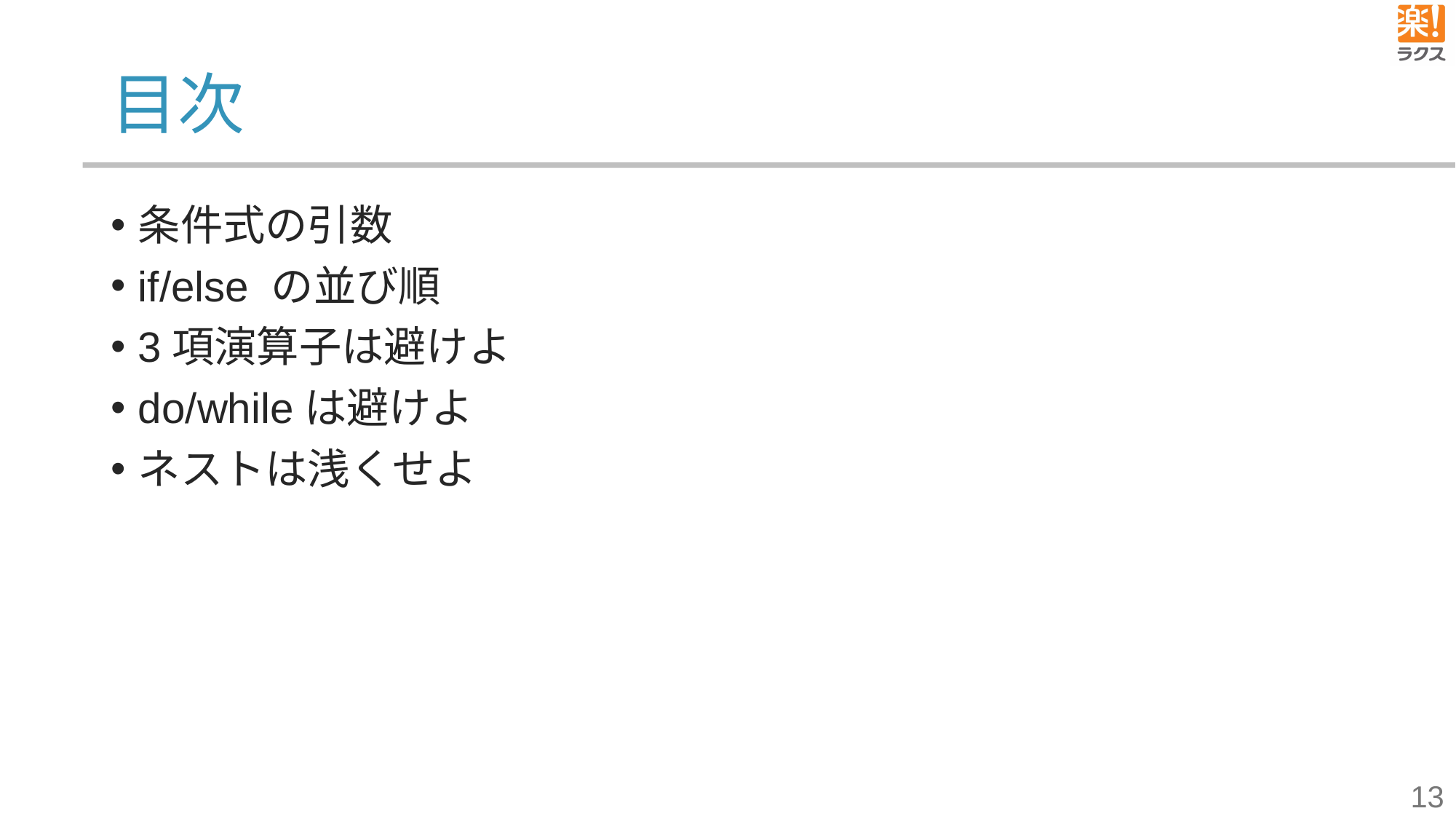

# 目次
条件式の引数
if/else の並び順
3項演算子は避けよ
do/whileは避けよ
ネストは浅くせよ

13